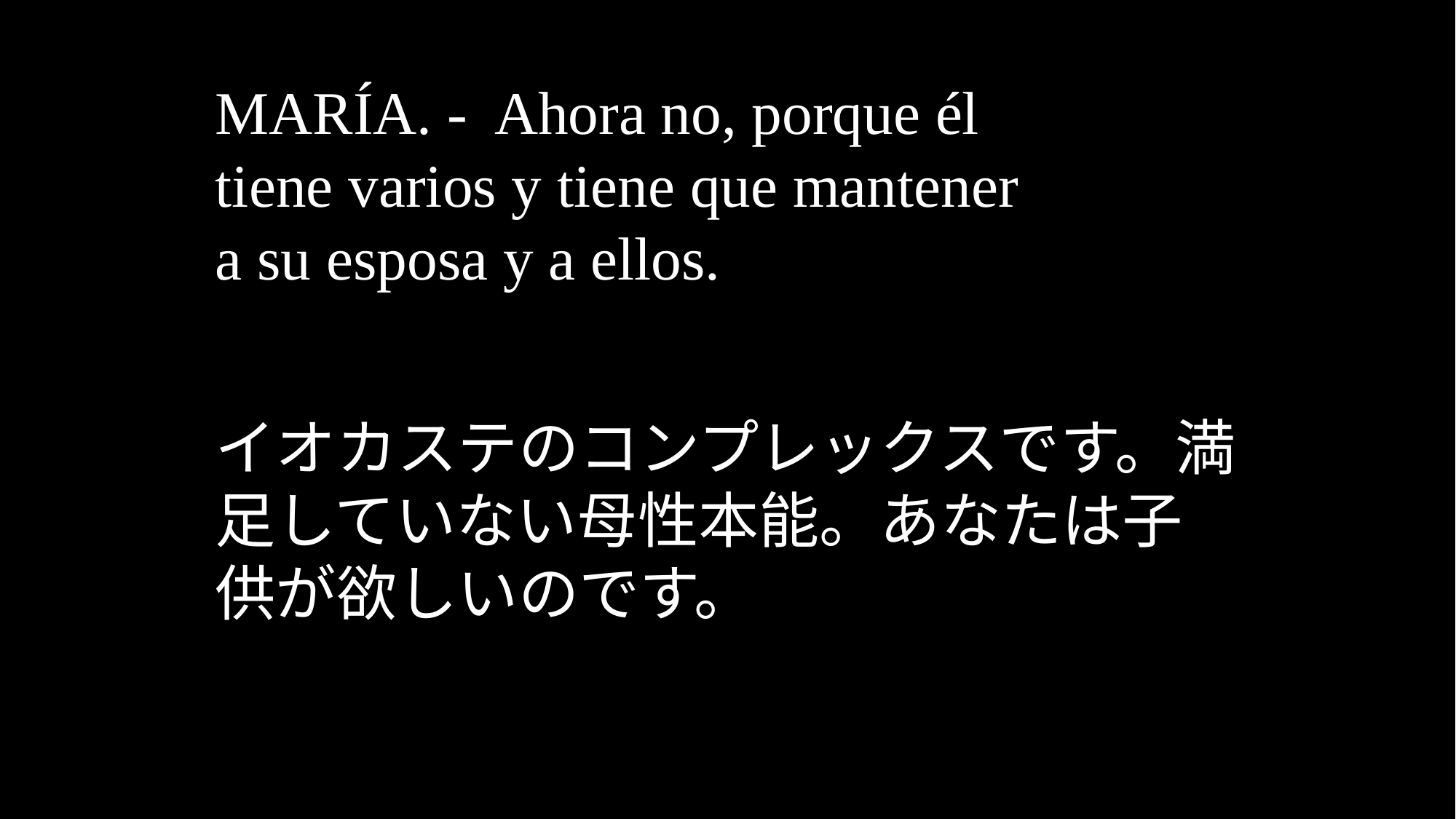

MARÍA. -  Ahora no, porque él tiene varios y tiene que mantener a su esposa y a ellos.

イオカステのコンプレックスです。満足していない母性本能。あなたは子供が欲しいのです。